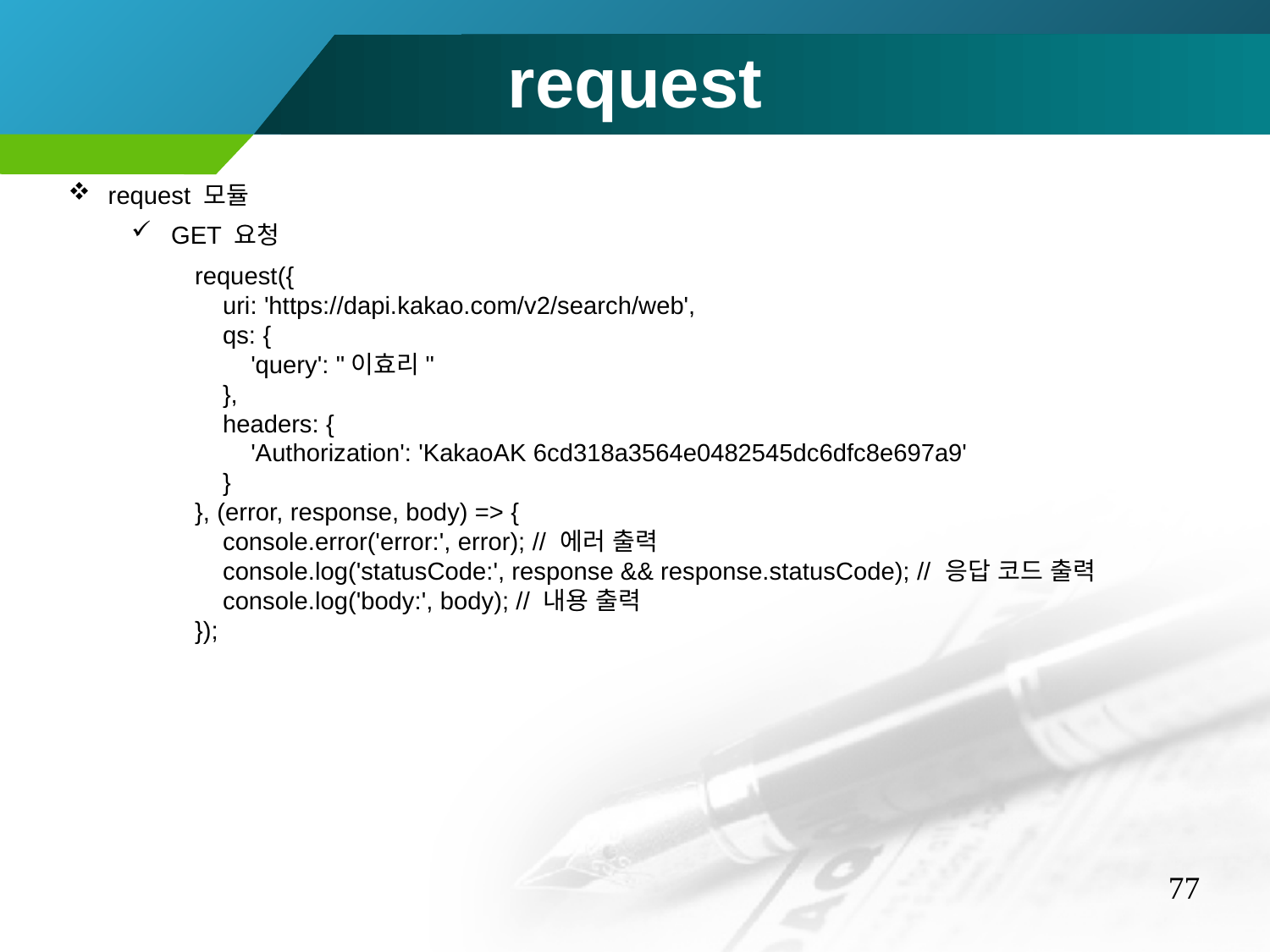

request
request 모듈
GET 요청
request({
    uri: 'https://dapi.kakao.com/v2/search/web',
    qs: {
        'query': "이효리"
    },
    headers: {
        'Authorization': 'KakaoAK 6cd318a3564e0482545dc6dfc8e697a9'
    }
}, (error, response, body) => {
    console.error('error:', error); // 에러 출력
    console.log('statusCode:', response && response.statusCode); // 응답 코드 출력
    console.log('body:', body); // 내용 출력
});

77